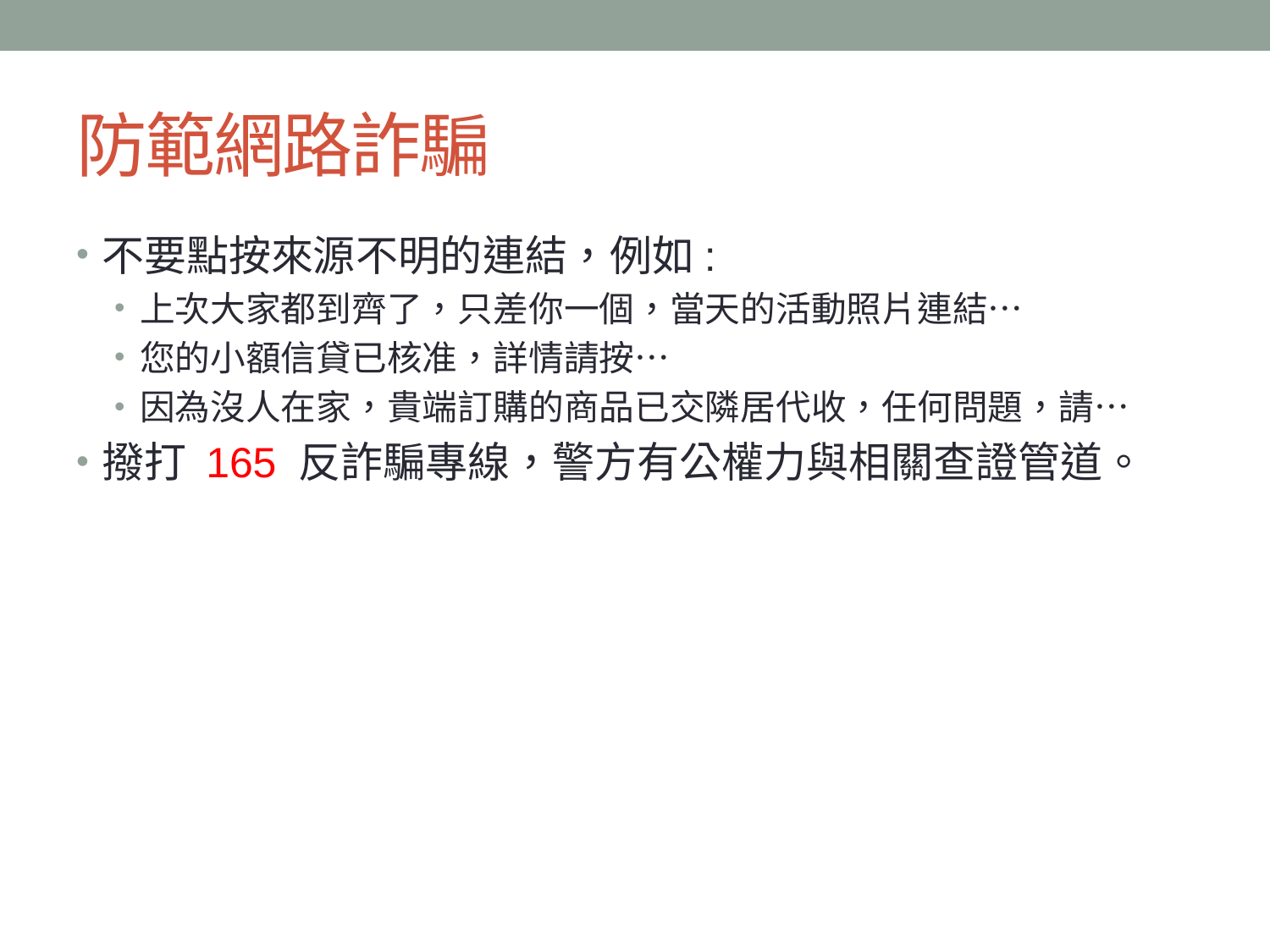

# 防範網路詐騙
不要點按來源不明的連結，例如:
上次大家都到齊了，只差你一個，當天的活動照片連結…
您的小額信貸已核准，詳情請按…
因為沒人在家，貴端訂購的商品已交隣居代收，任何問題，請…
撥打 165 反詐騙專線，警方有公權力與相關查證管道。